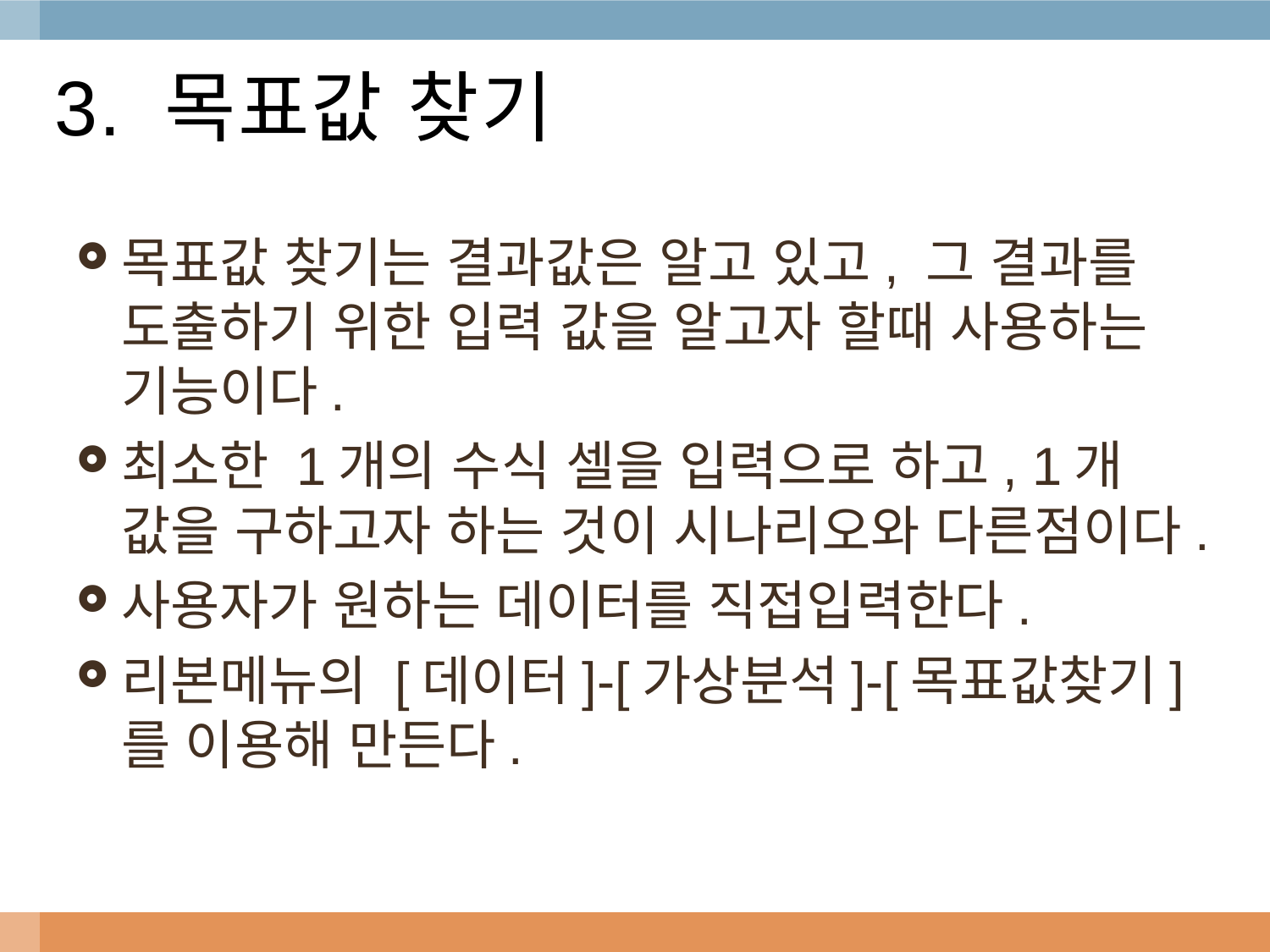

# 3. 목표값 찾기
목표값 찾기는 결과값은 알고 있고, 그 결과를 도출하기 위한 입력 값을 알고자 할때 사용하는 기능이다.
최소한 1개의 수식 셀을 입력으로 하고, 1개 값을 구하고자 하는 것이 시나리오와 다른점이다.
사용자가 원하는 데이터를 직접입력한다.
리본메뉴의 [데이터]-[가상분석]-[목표값찾기]를 이용해 만든다.